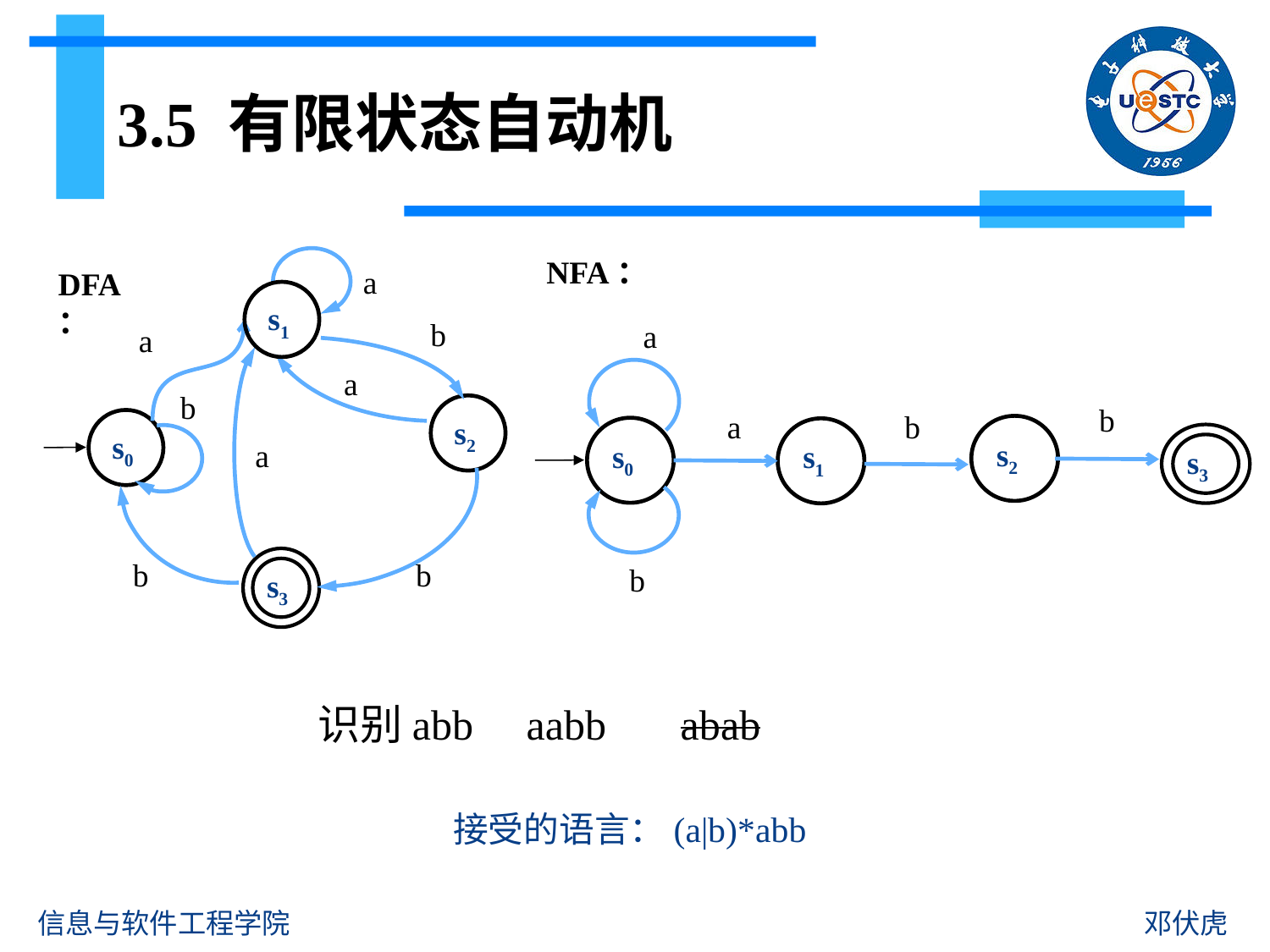

# 3.5 有限状态自动机

a
DFA：
b
a

a
b
s2
s0

a

b
b
s3
s1

NFA：
a

b
a
b
s2
s0
s1
s3

b
识别abb     aabb       abab
接受的语言：(a|b)*abb
44
信息与软件工程学院
邓伏虎